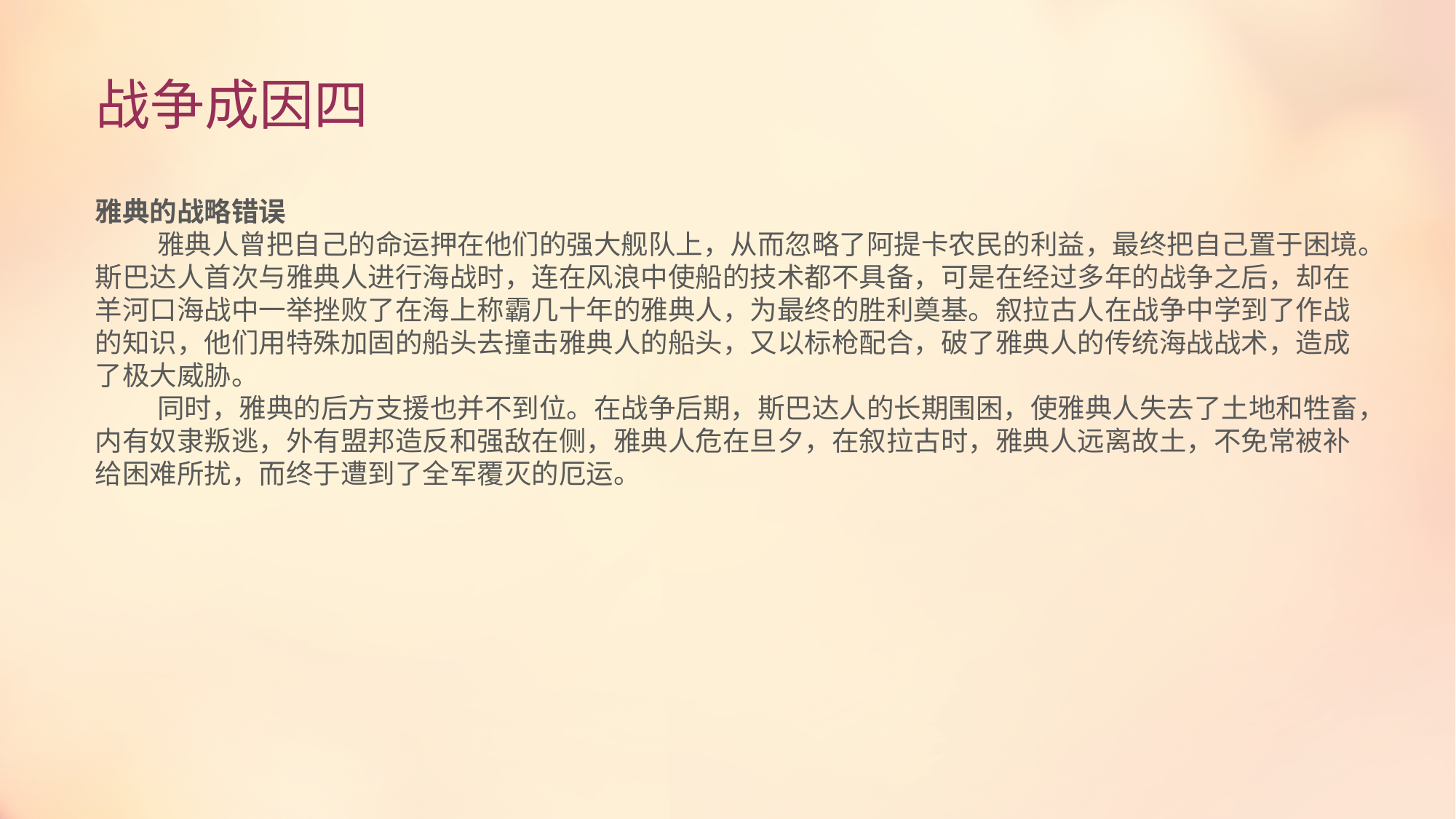

# 战争成因四
雅典的战略错误
         雅典人曾把自己的命运押在他们的强大舰队上，从而忽略了阿提卡农民的利益，最终把自己置于困境。斯巴达人首次与雅典人进行海战时，连在风浪中使船的技术都不具备，可是在经过多年的战争之后，却在羊河口海战中一举挫败了在海上称霸几十年的雅典人，为最终的胜利奠基。叙拉古人在战争中学到了作战的知识，他们用特殊加固的船头去撞击雅典人的船头，又以标枪配合，破了雅典人的传统海战战术，造成了极大威胁。
         同时，雅典的后方支援也并不到位。在战争后期，斯巴达人的长期围困，使雅典人失去了土地和牲畜，内有奴隶叛逃，外有盟邦造反和强敌在侧，雅典人危在旦夕，在叙拉古时，雅典人远离故土，不免常被补给困难所扰，而终于遭到了全军覆灭的厄运。